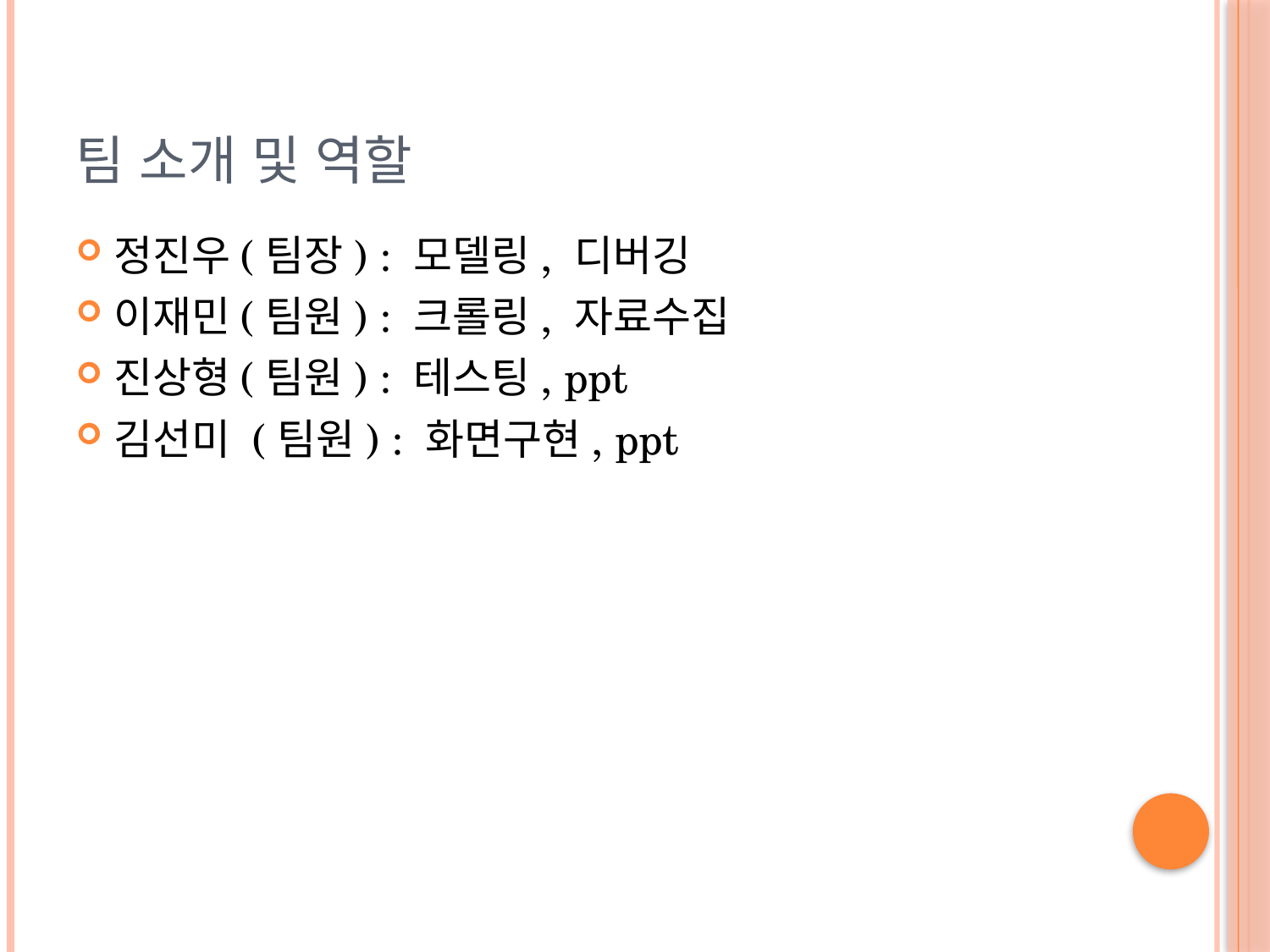

# 팀 소개 및 역할
정진우(팀장) : 모델링, 디버깅
이재민(팀원) : 크롤링, 자료수집
진상형(팀원) : 테스팅, ppt
김선미 (팀원) : 화면구현, ppt